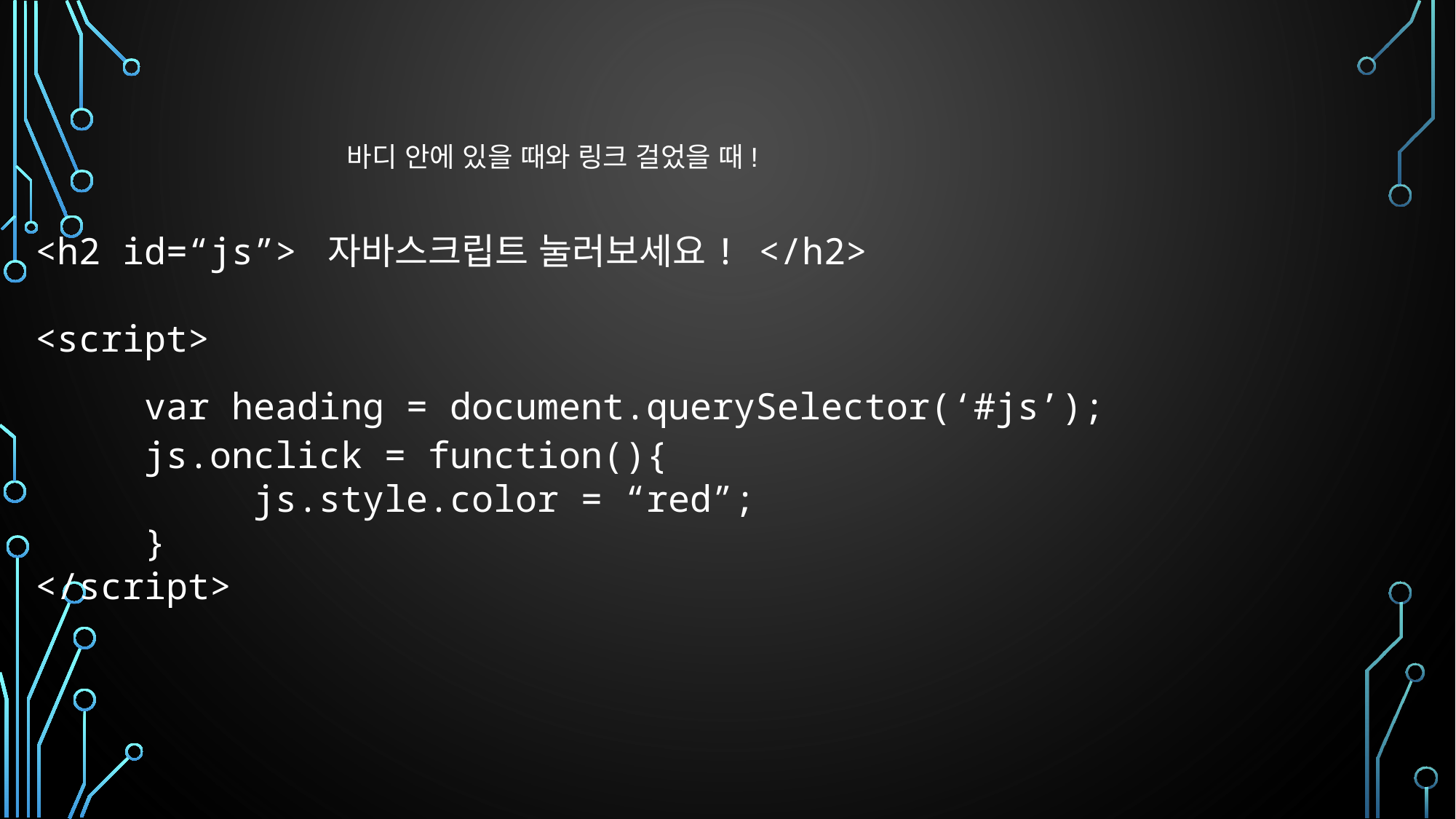

바디 안에 있을 때와 링크 걸었을 때!
<h2 id=“js”> 자바스크립트 눌러보세요! </h2>

<script>
	var heading = document.querySelector(‘#js’);
	js.onclick = function(){
		js.style.color = “red”;
	}
</script>